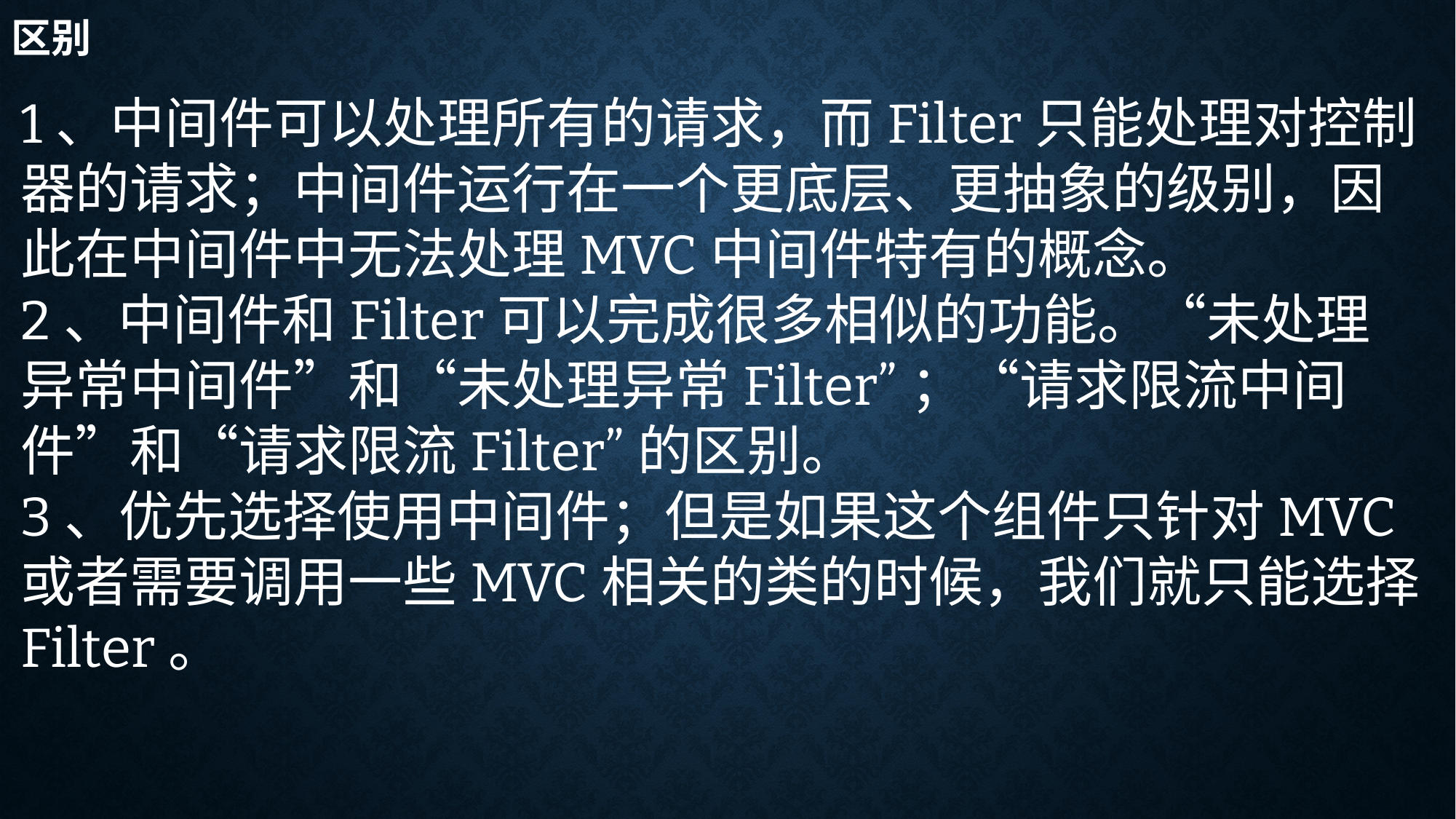

# 区别
1、中间件可以处理所有的请求，而Filter只能处理对控制器的请求；中间件运行在一个更底层、更抽象的级别，因此在中间件中无法处理MVC中间件特有的概念。
2、中间件和Filter可以完成很多相似的功能。“未处理异常中间件”和“未处理异常Filter”；“请求限流中间件”和“请求限流Filter”的区别。
3、优先选择使用中间件；但是如果这个组件只针对MVC或者需要调用一些MVC相关的类的时候，我们就只能选择Filter。